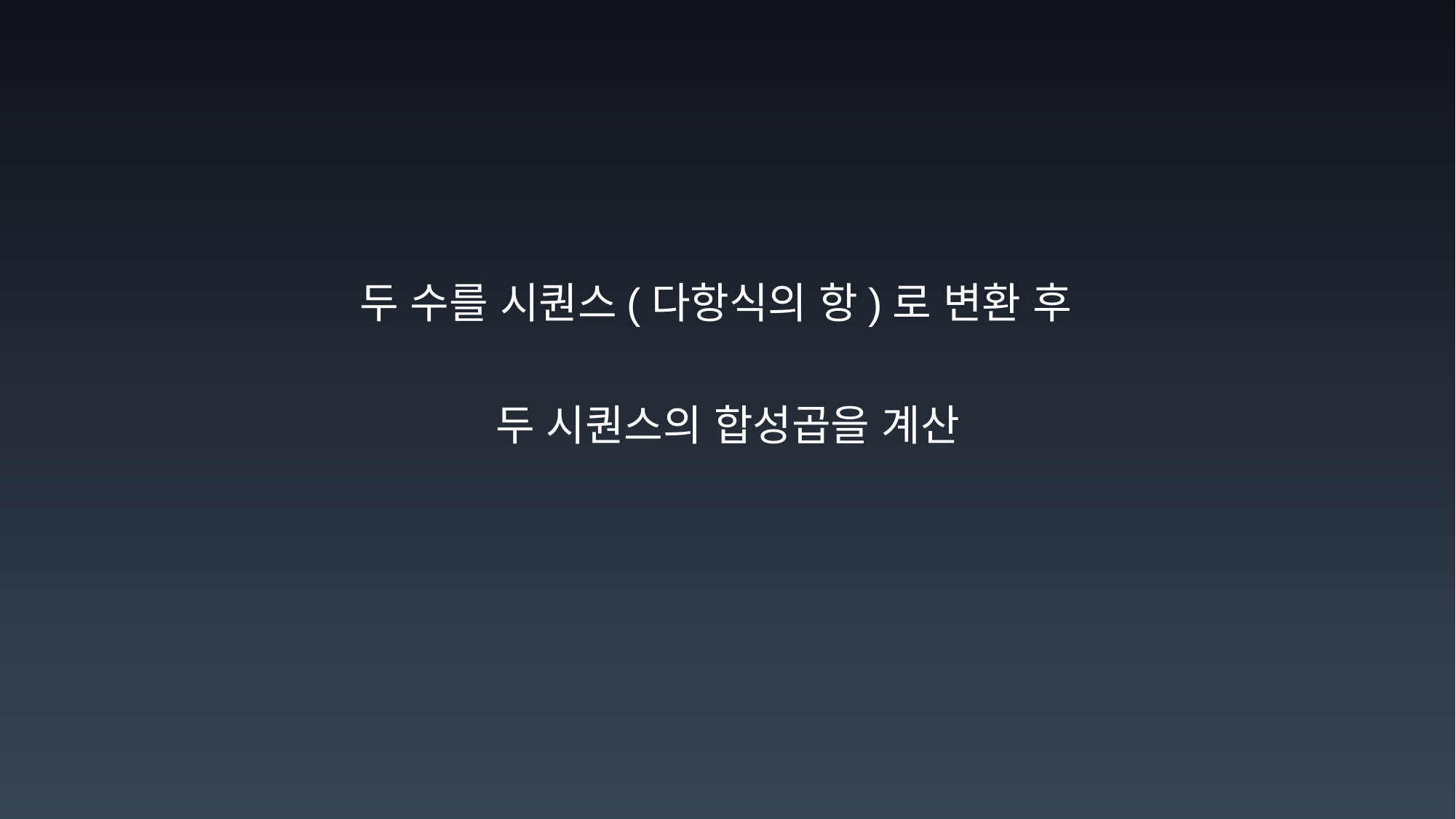

두 수를 시퀀스(다항식의 항)로 변환 후

두 시퀀스의 합성곱을 계산